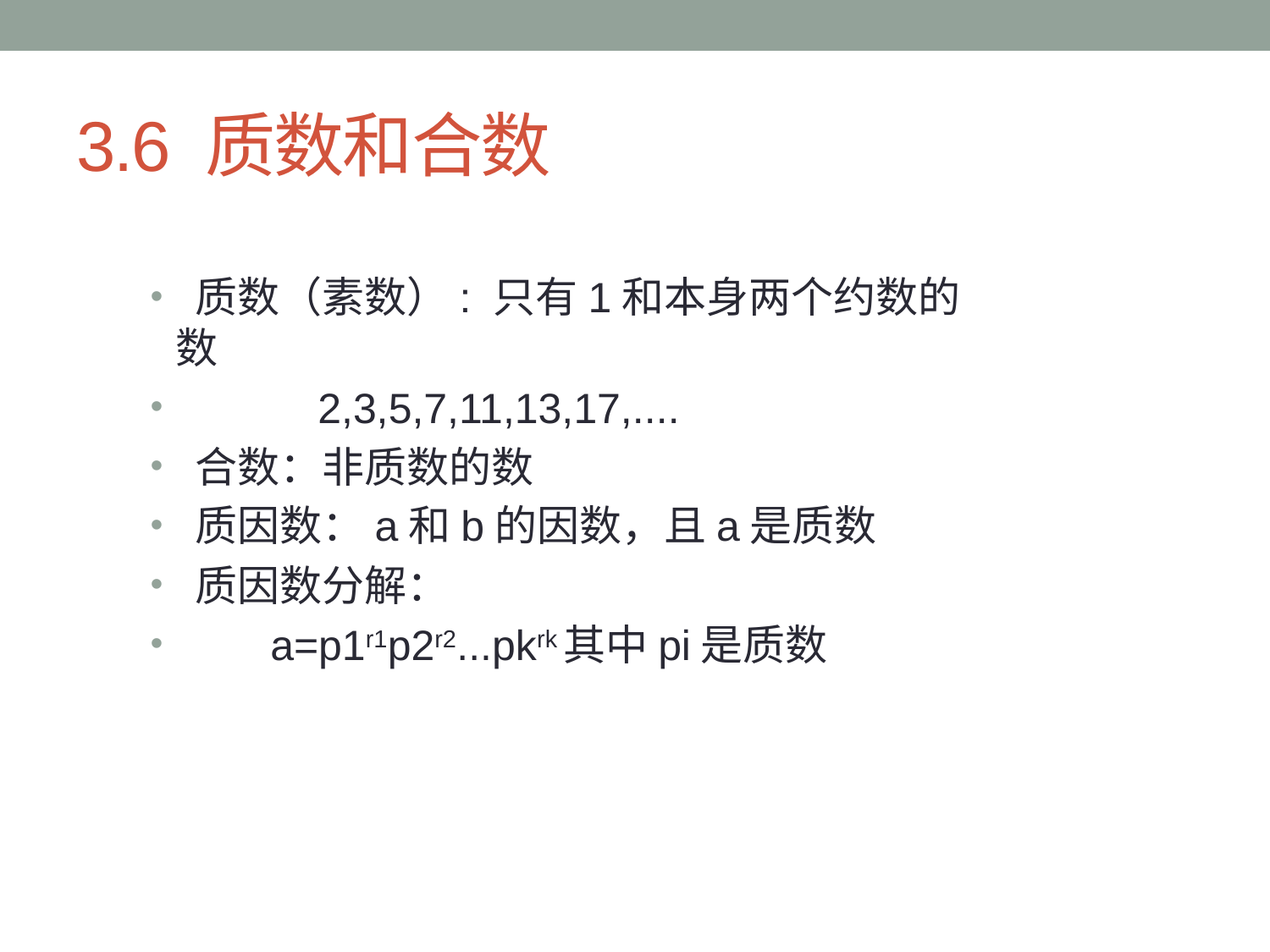

# 3.6 质数和合数
 质数（素数）: 只有1和本身两个约数的数
            2,3,5,7,11,13,17,....
 合数：非质数的数
 质因数：a和b的因数，且a是质数
 质因数分解：
        a=p1r1p2r2...pkrk其中pi是质数